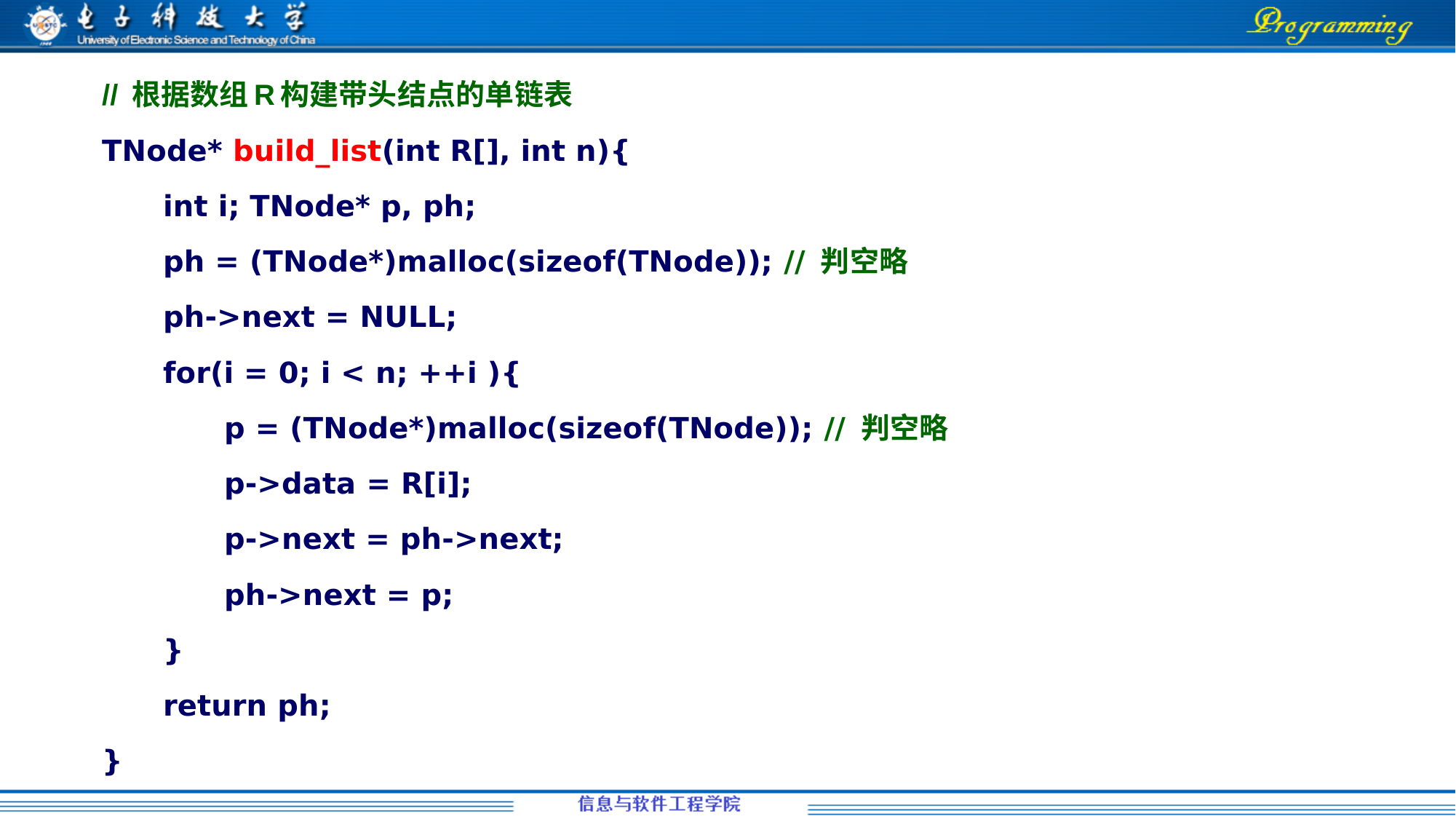

// 根据数组R构建带头结点的单链表
TNode* build_list(int R[], int n){
      int i; TNode* p, ph;
      ph = (TNode*)malloc(sizeof(TNode)); // 判空略
      ph->next = NULL;
      for(i = 0; i < n; ++i ){
            p = (TNode*)malloc(sizeof(TNode)); // 判空略
            p->data = R[i];
            p->next = ph->next;
            ph->next = p;
      }
      return ph;
}